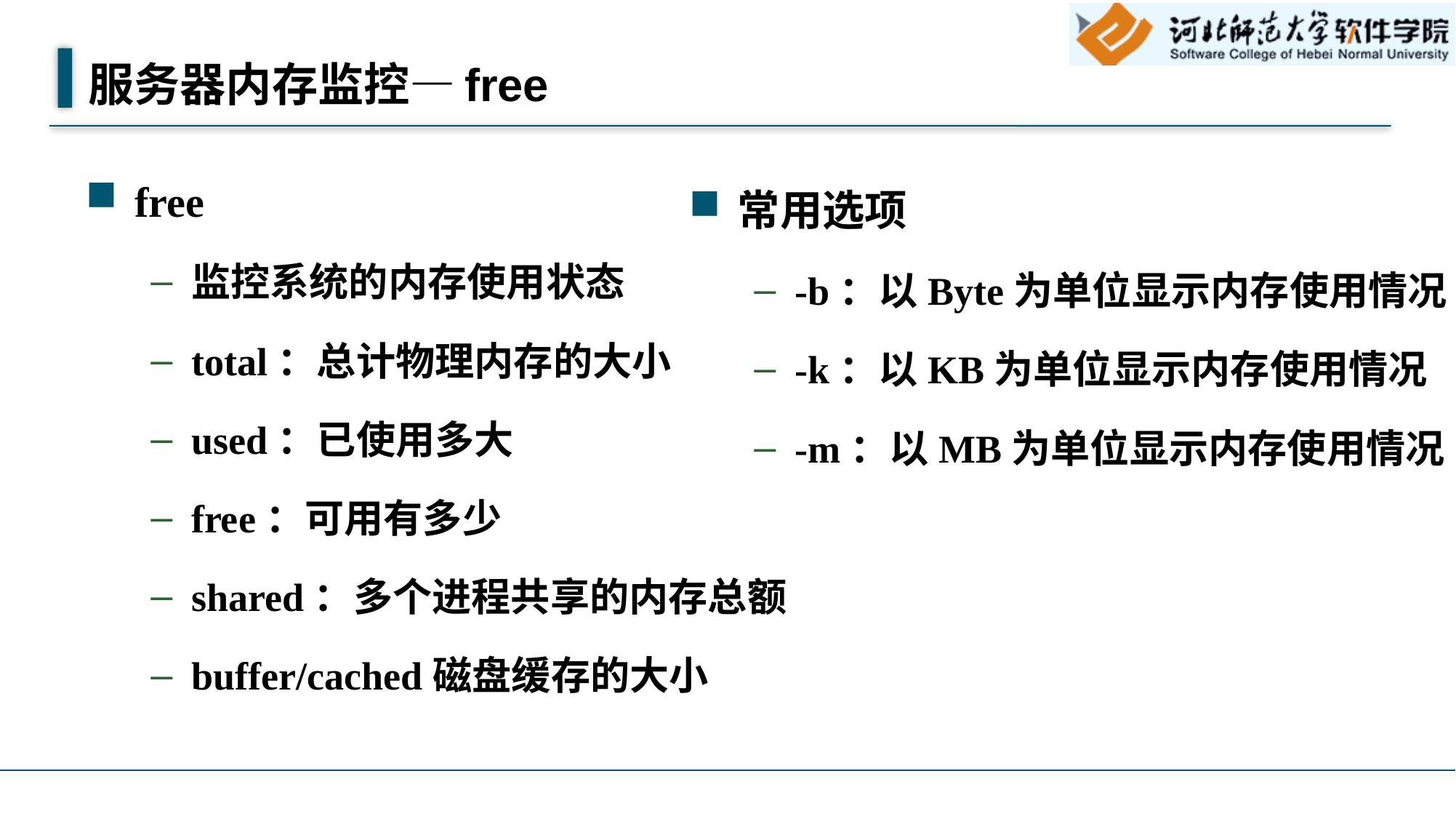

# 服务器内存监控—free
free
监控系统的内存使用状态
total：总计物理内存的大小
used：已使用多大
free：可用有多少
shared：多个进程共享的内存总额
buffer/cached磁盘缓存的大小
常用选项
-b：以Byte为单位显示内存使用情况
-k：以KB为单位显示内存使用情况
-m：以MB为单位显示内存使用情况